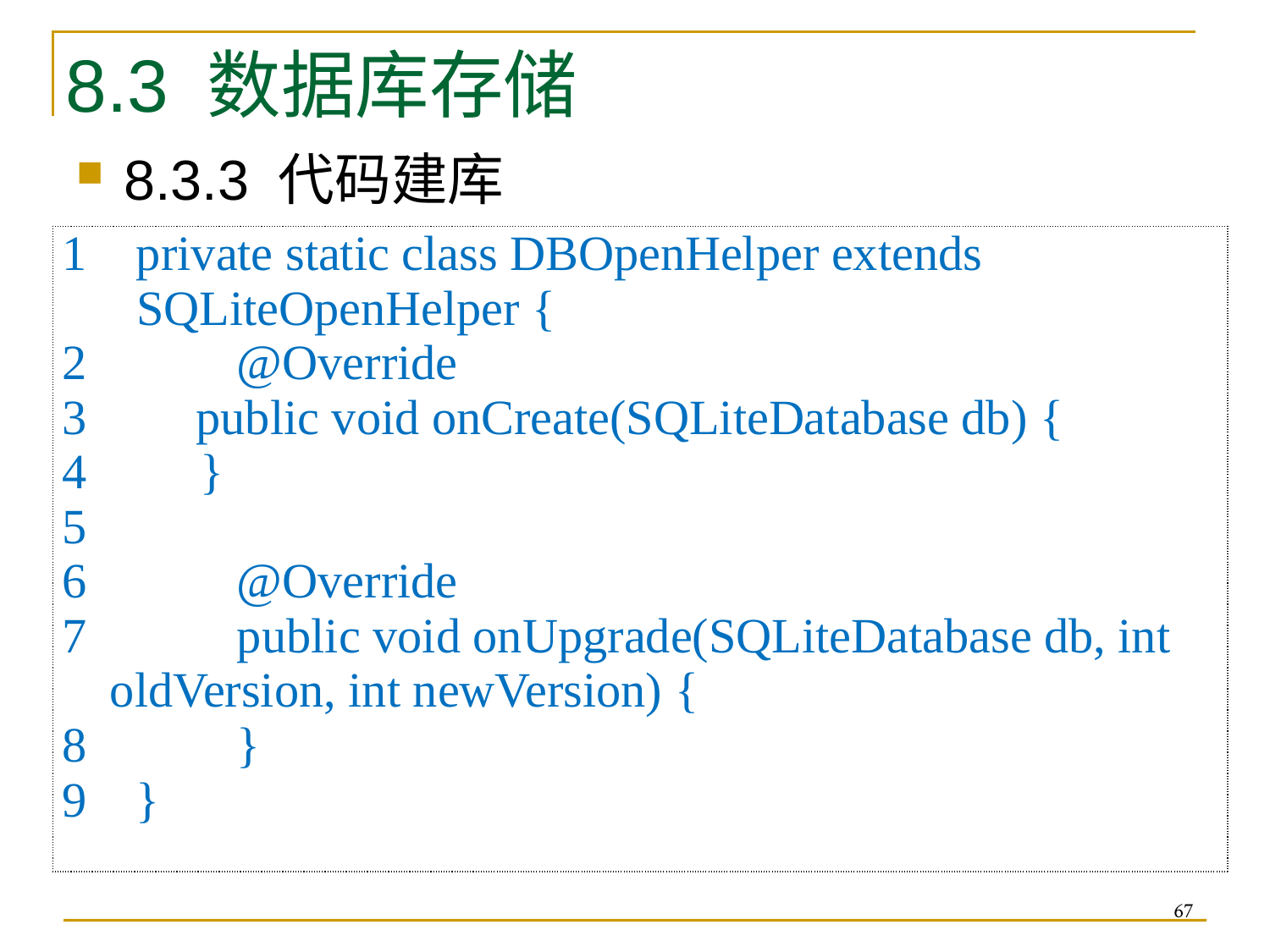

# 8.3 数据库存储
8.3.3 代码建库
| 1 private static class DBOpenHelper extends SQLiteOpenHelper { 2 @Override 3 public void onCreate(SQLiteDatabase db) { 4 } 5 6 @Override 7 public void onUpgrade(SQLiteDatabase db, int oldVersion, int newVersion) { 8 } 9 } |
| --- |
67